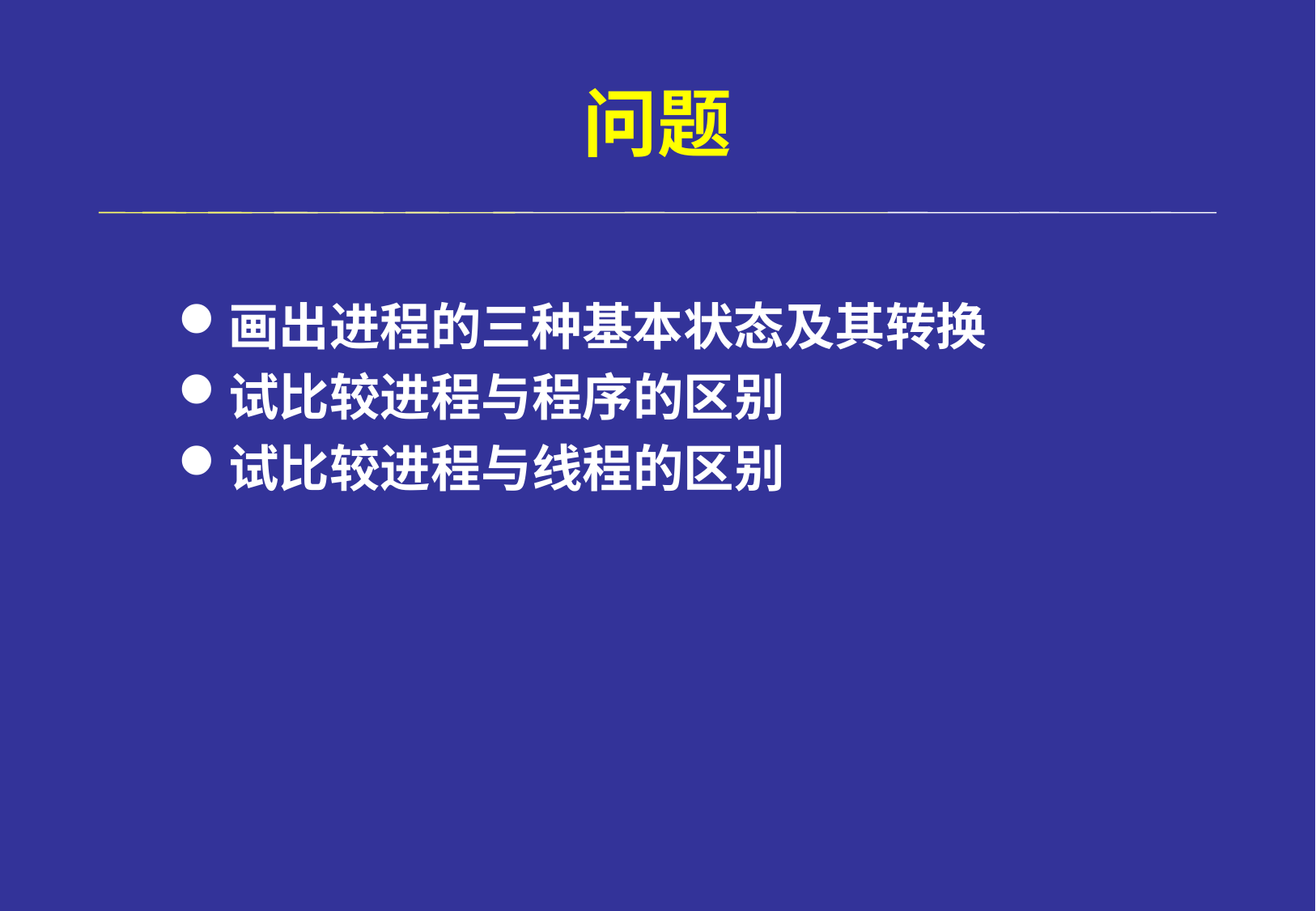

# 问题
画出进程的三种基本状态及其转换
试比较进程与程序的区别
试比较进程与线程的区别